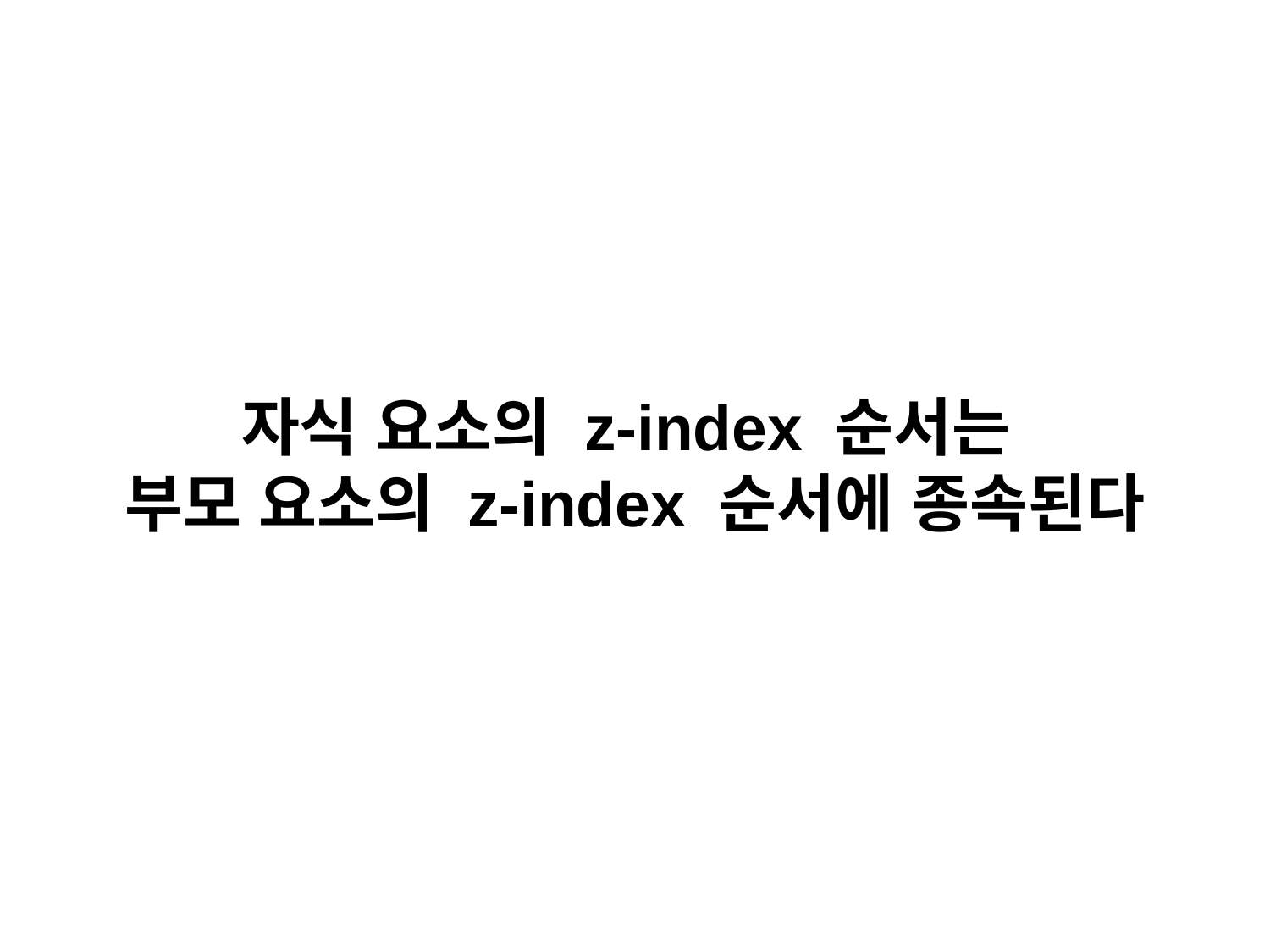

# 자식 요소의 z-index 순서는
부모 요소의 z-index 순서에 종속된다